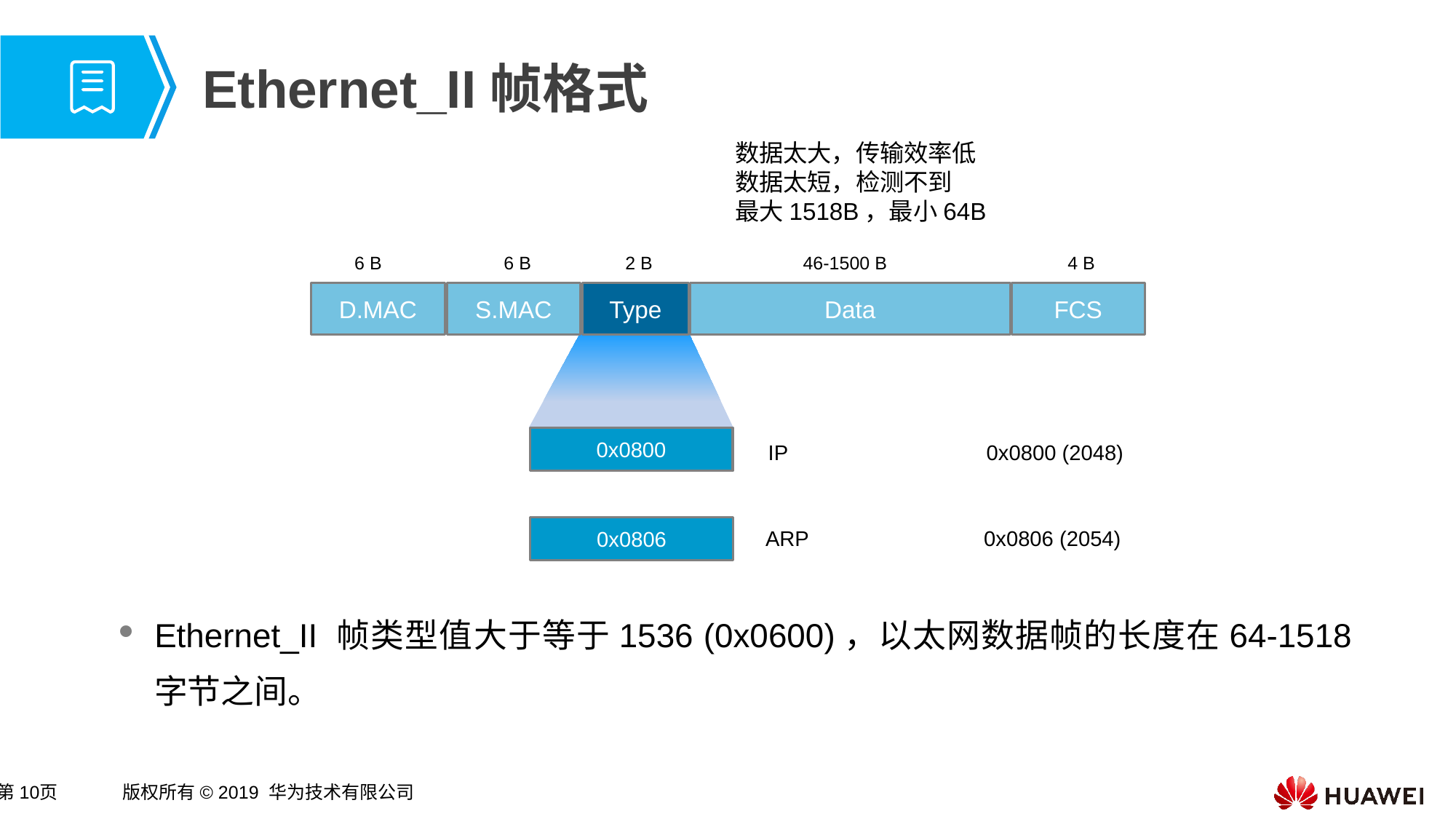

# Ethernet_II帧格式
数据太大，传输效率低
数据太短，检测不到
最大1518B，最小64B

Ethernet_II 帧类型值大于等于1536 (0x0600)，以太网数据帧的长度在64-1518字节之间。

6 B
6 B
2 B
46-1500 B
4 B
D.MAC
S.MAC
Type
Data
FCS

0x0800
IP		0x0800 (2048)
0x0806
ARP		0x0806 (2054)